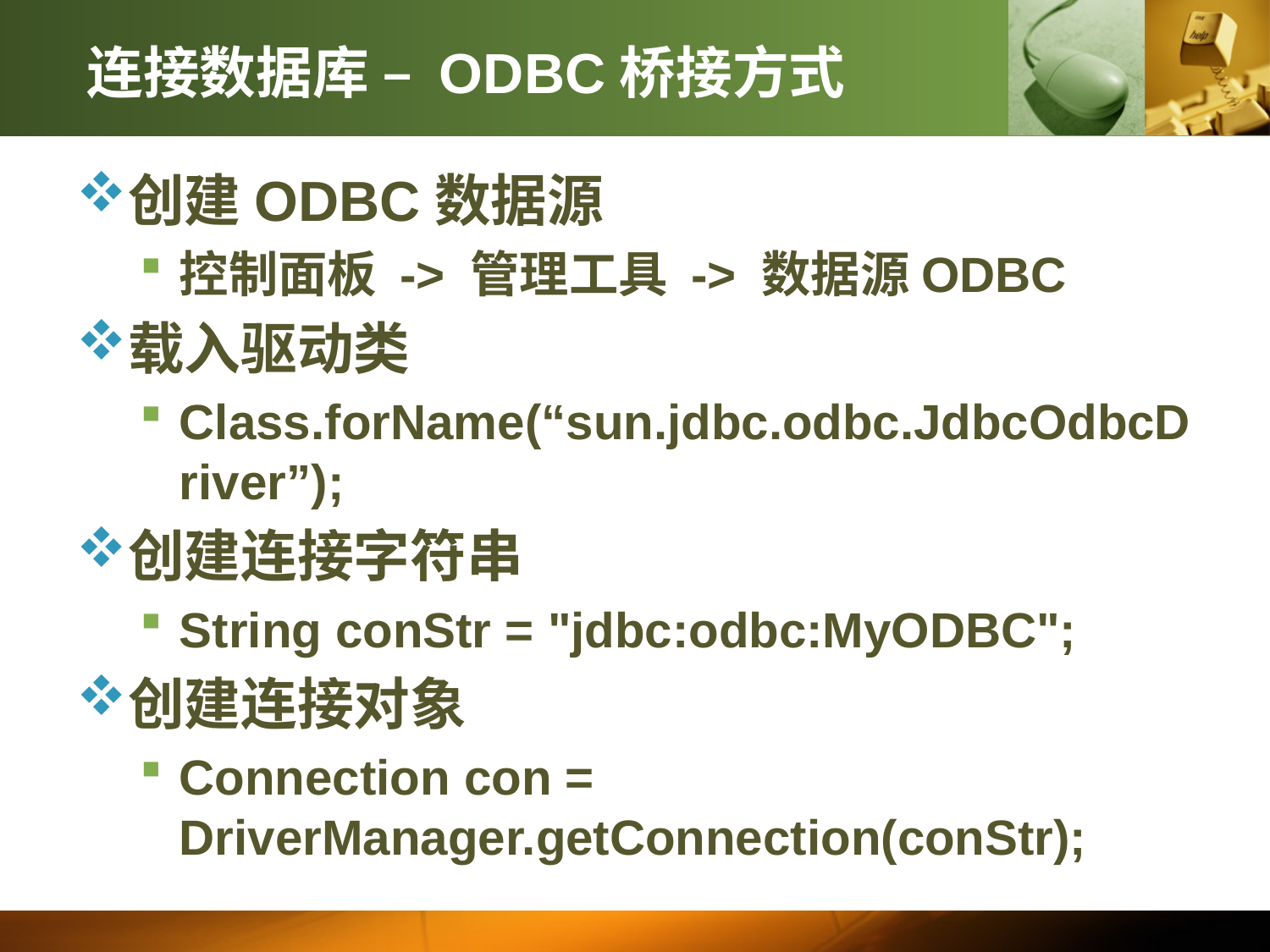

# 连接数据库 – ODBC桥接方式
创建ODBC数据源
控制面板 -> 管理工具 -> 数据源ODBC
载入驱动类
Class.forName(“sun.jdbc.odbc.JdbcOdbcDriver”);
创建连接字符串
String conStr = "jdbc:odbc:MyODBC";
创建连接对象
Connection con = DriverManager.getConnection(conStr);